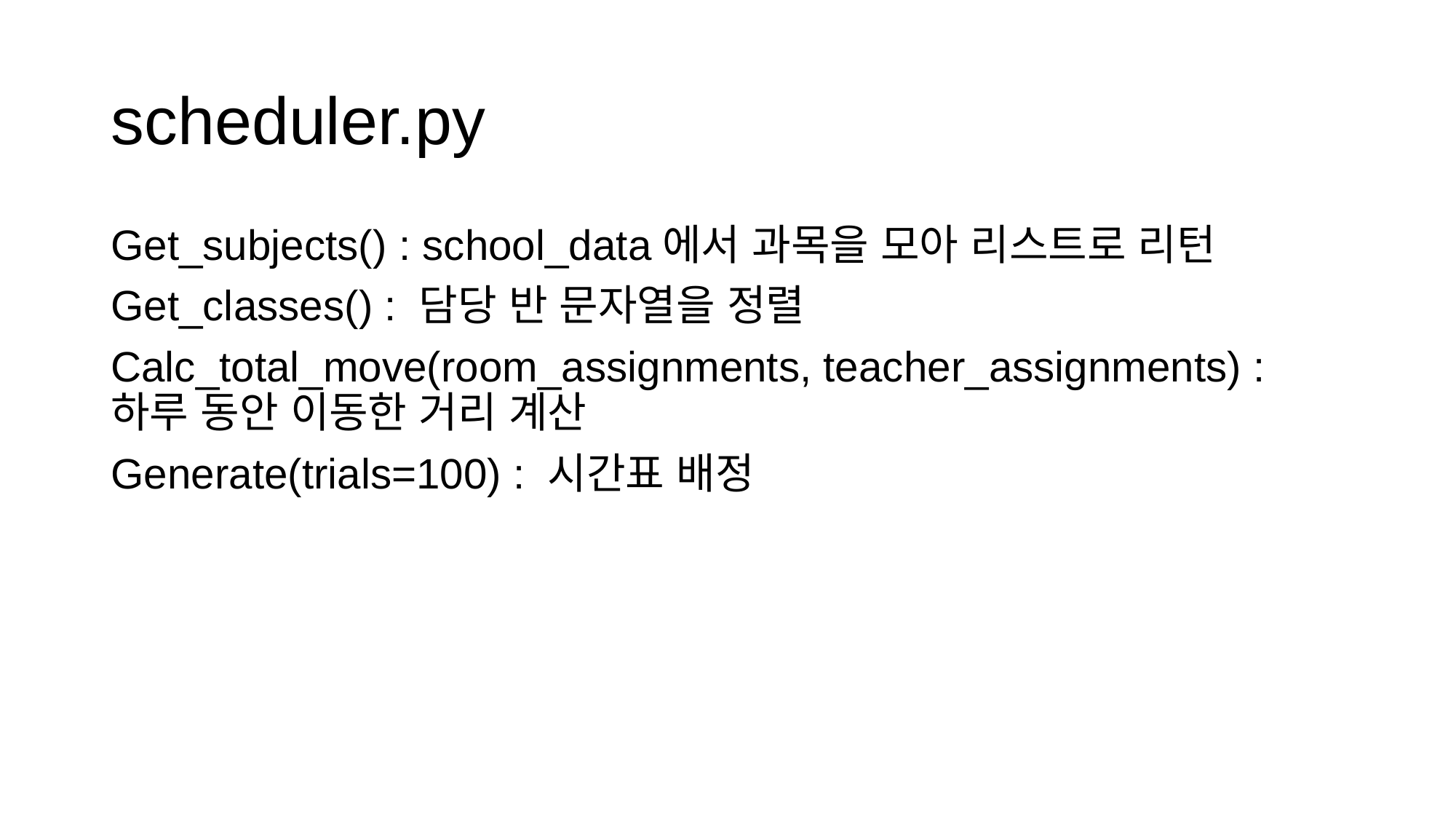

# scheduler.py
Get_subjects() : school_data에서 과목을 모아 리스트로 리턴
Get_classes() : 담당 반 문자열을 정렬
Calc_total_move(room_assignments, teacher_assignments) : 하루 동안 이동한 거리 계산
Generate(trials=100) : 시간표 배정